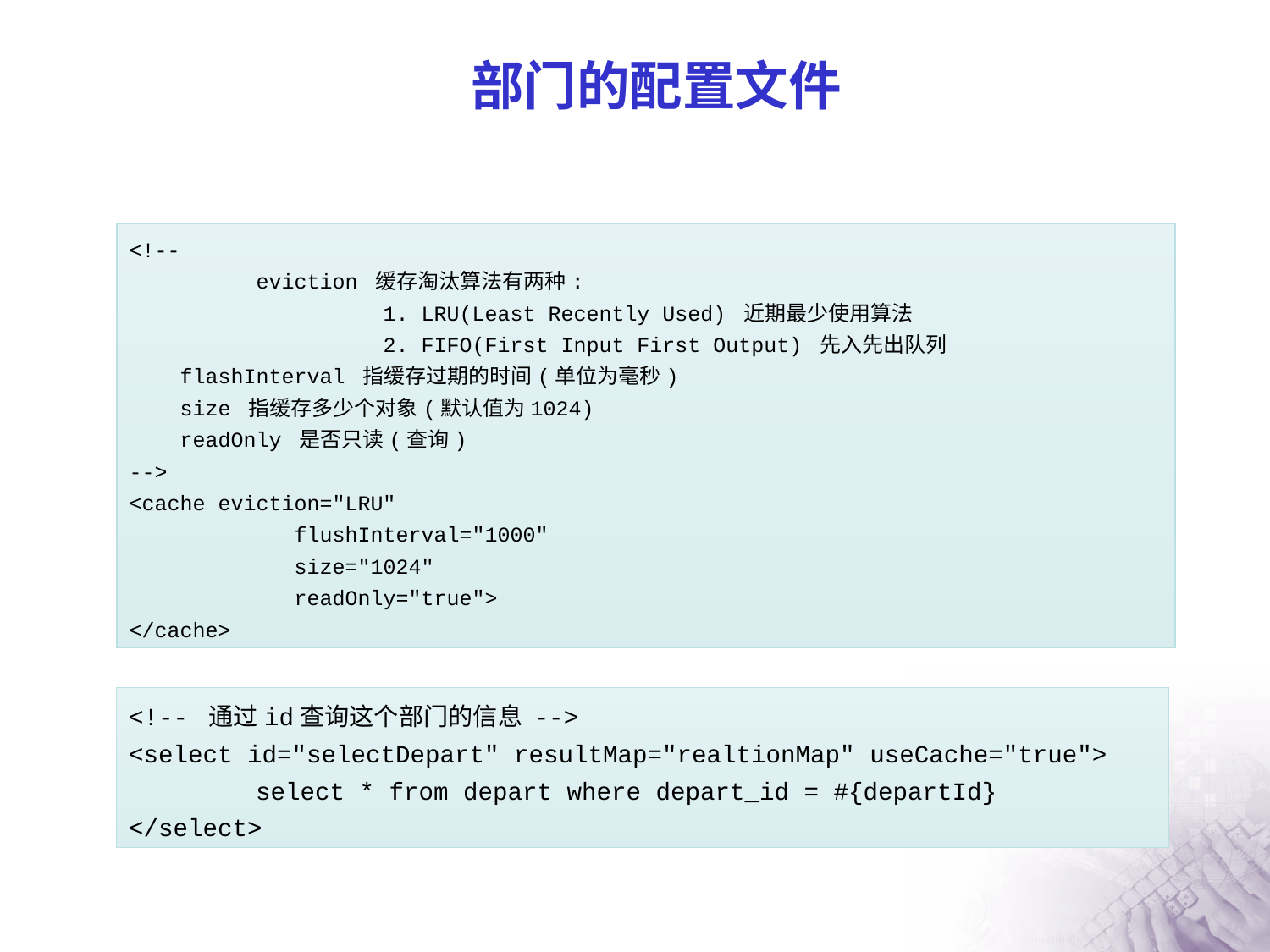

# 部门的配置文件

<!--
	eviction 缓存淘汰算法有两种:
		1. LRU(Least Recently Used) 近期最少使用算法
		2. FIFO(First Input First Output) 先入先出队列
    flashInterval 指缓存过期的时间(单位为毫秒)
    size 指缓存多少个对象(默认值为1024)
    readOnly 是否只读(查询)
-->
<cache eviction="LRU"
	   flushInterval="1000"
	   size="1024"
	   readOnly="true">
</cache>
<!-- 通过id查询这个部门的信息 -->
<select id="selectDepart" resultMap="realtionMap" useCache="true">
	select * from depart where depart_id = #{departId}
</select>